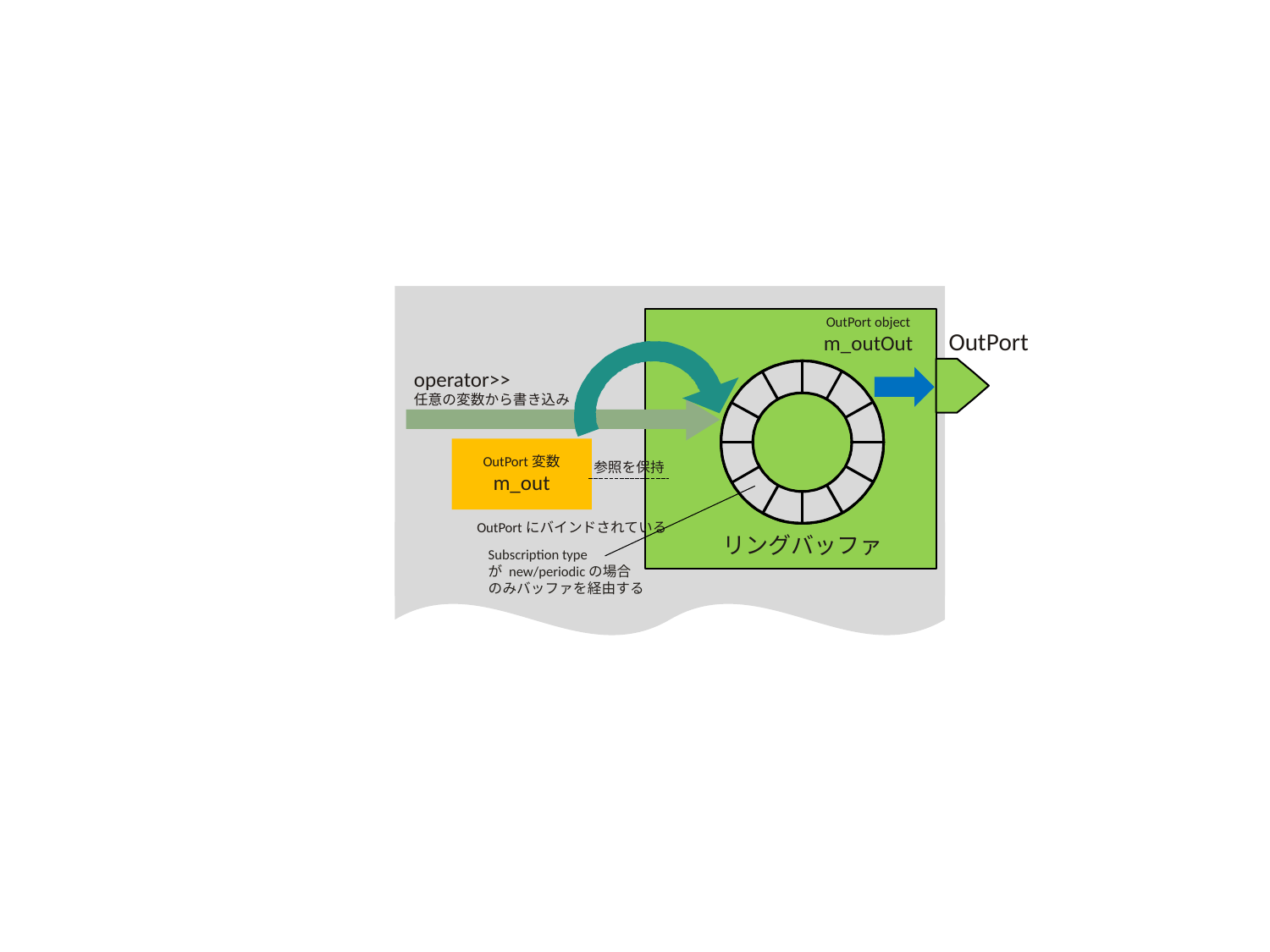

#

OutPort object
m_outOut
OutPort

operator>>
任意の変数から書き込み

OutPort変数
m_out
参照を保持

OutPortにバインドされている
リングバッファ
Subscription type
が new/periodicの場合
のみバッファを経由する